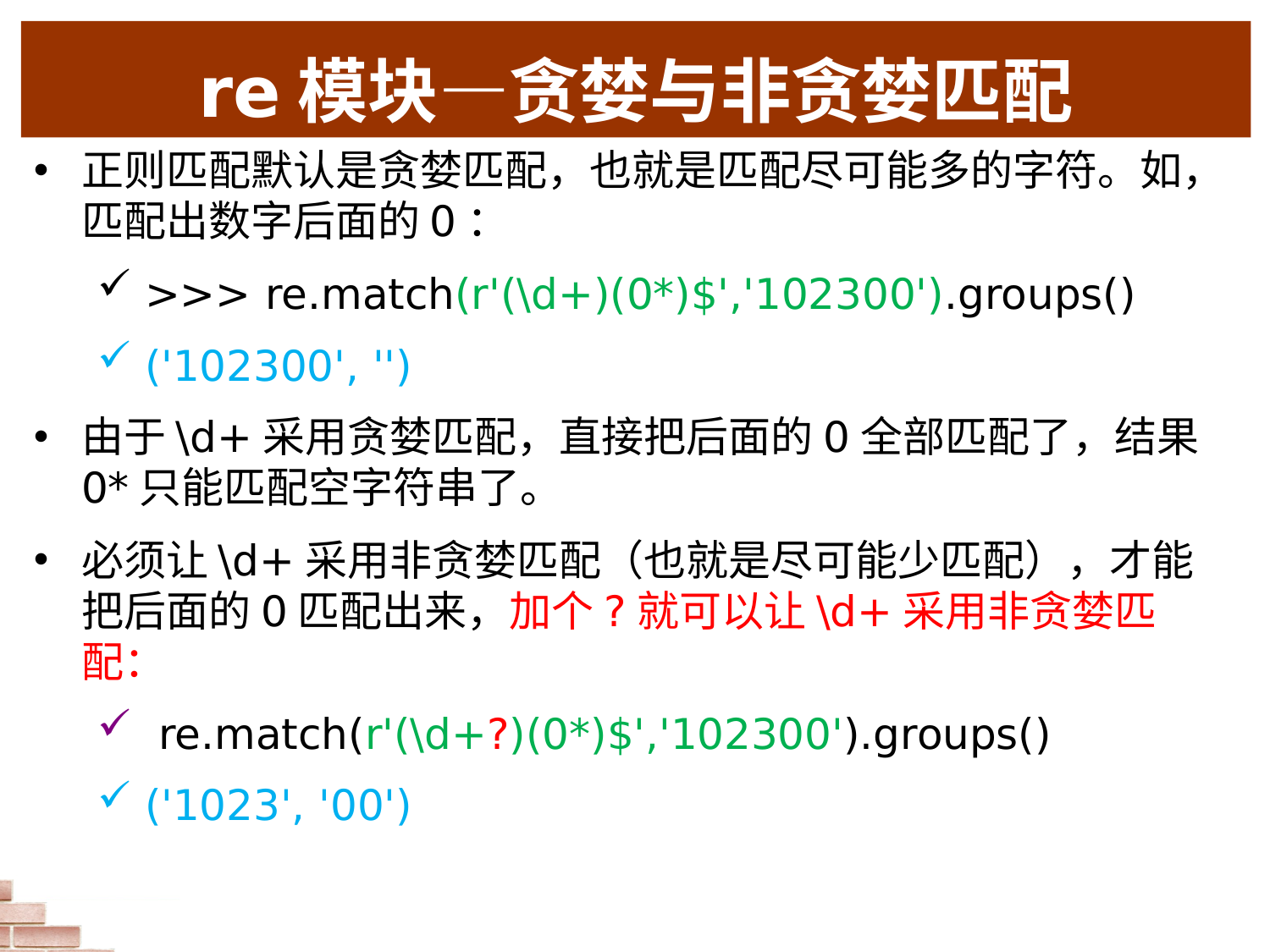

# re模块—贪婪与非贪婪匹配
正则匹配默认是贪婪匹配，也就是匹配尽可能多的字符。如，匹配出数字后面的0：
>>> re.match(r'(\d+)(0*)$','102300').groups()
('102300', '')
由于\d+采用贪婪匹配，直接把后面的0全部匹配了，结果0*只能匹配空字符串了。
必须让\d+采用非贪婪匹配（也就是尽可能少匹配），才能把后面的0匹配出来，加个?就可以让\d+采用非贪婪匹配：
 re.match(r'(\d+?)(0*)$','102300').groups()
('1023', '00')